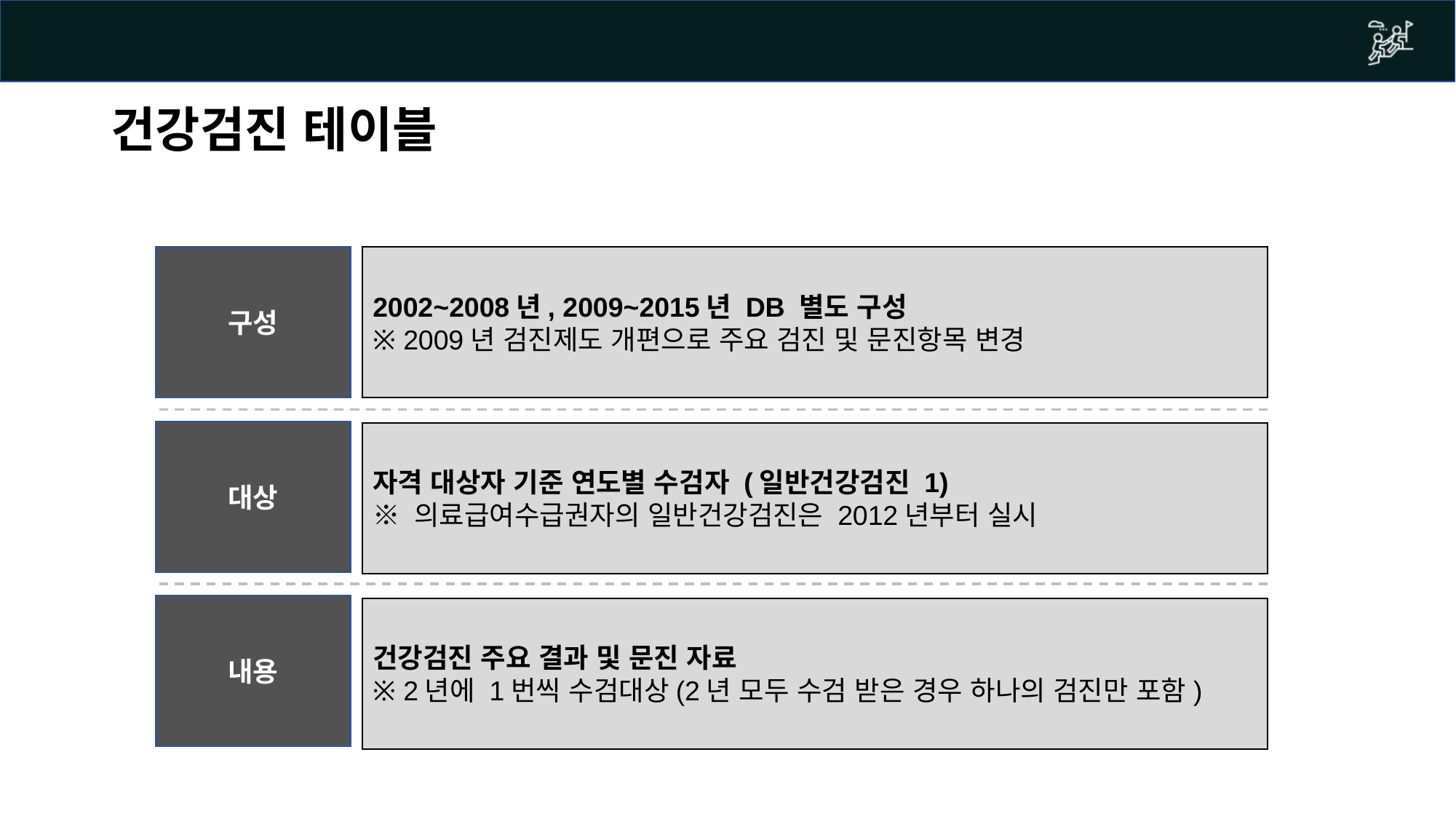

# 건강검진 테이블
구성
2002~2008년, 2009~2015년 DB 별도 구성
※ 2009년 검진제도 개편으로 주요 검진 및 문진항목 변경
대상
자격 대상자 기준 연도별 수검자 (일반건강검진 1)
※ 의료급여수급권자의 일반건강검진은 2012년부터 실시
내용
건강검진 주요 결과 및 문진 자료
※ 2년에 1번씩 수검대상(2년 모두 수검 받은 경우 하나의 검진만 포함)